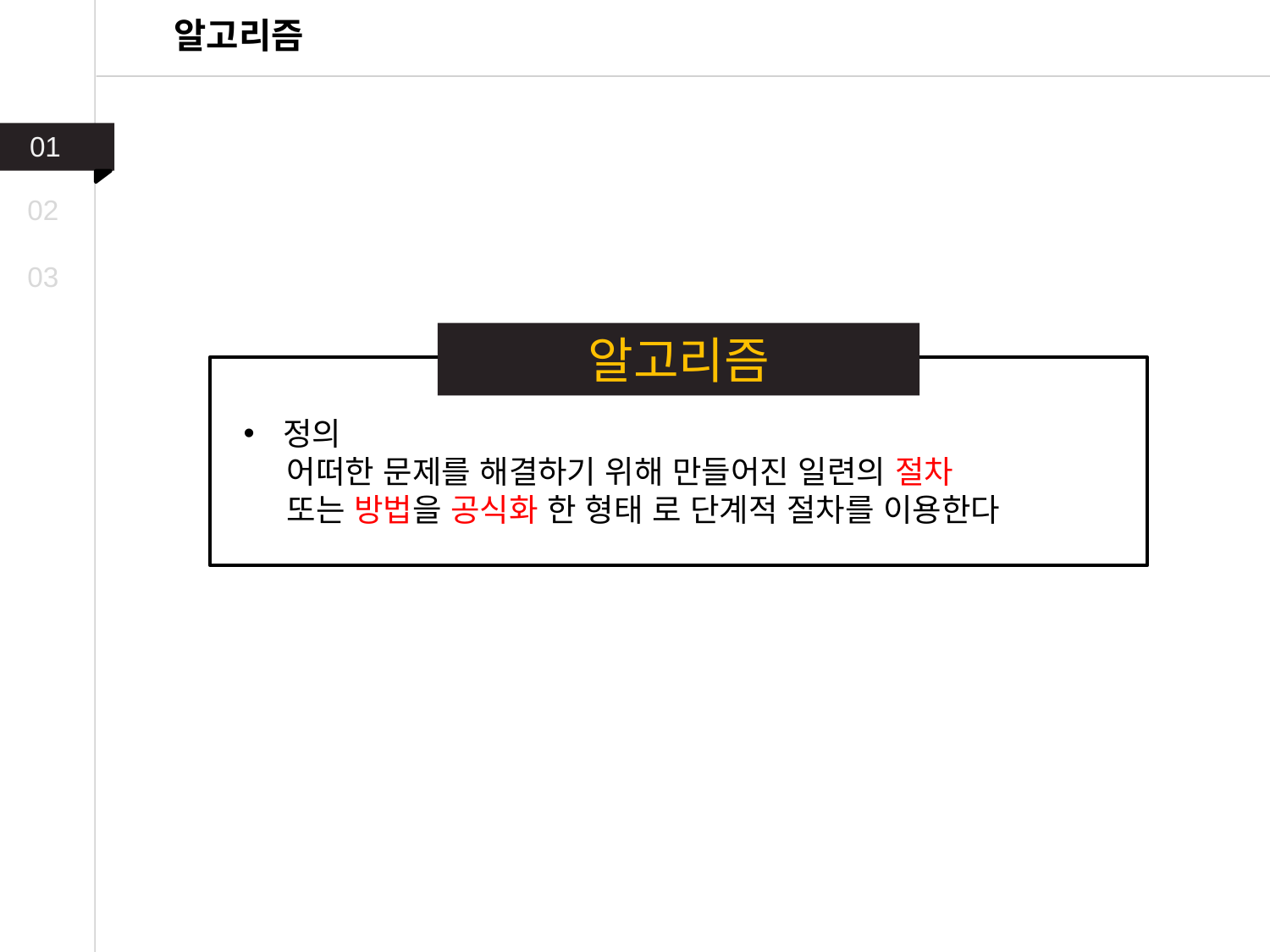

알고리즘
01

02
03
알고리즘

정의
    어떠한 문제를 해결하기 위해 만들어진 일련의 절차
    또는 방법을 공식화 한 형태 로 단계적 절차를 이용한다